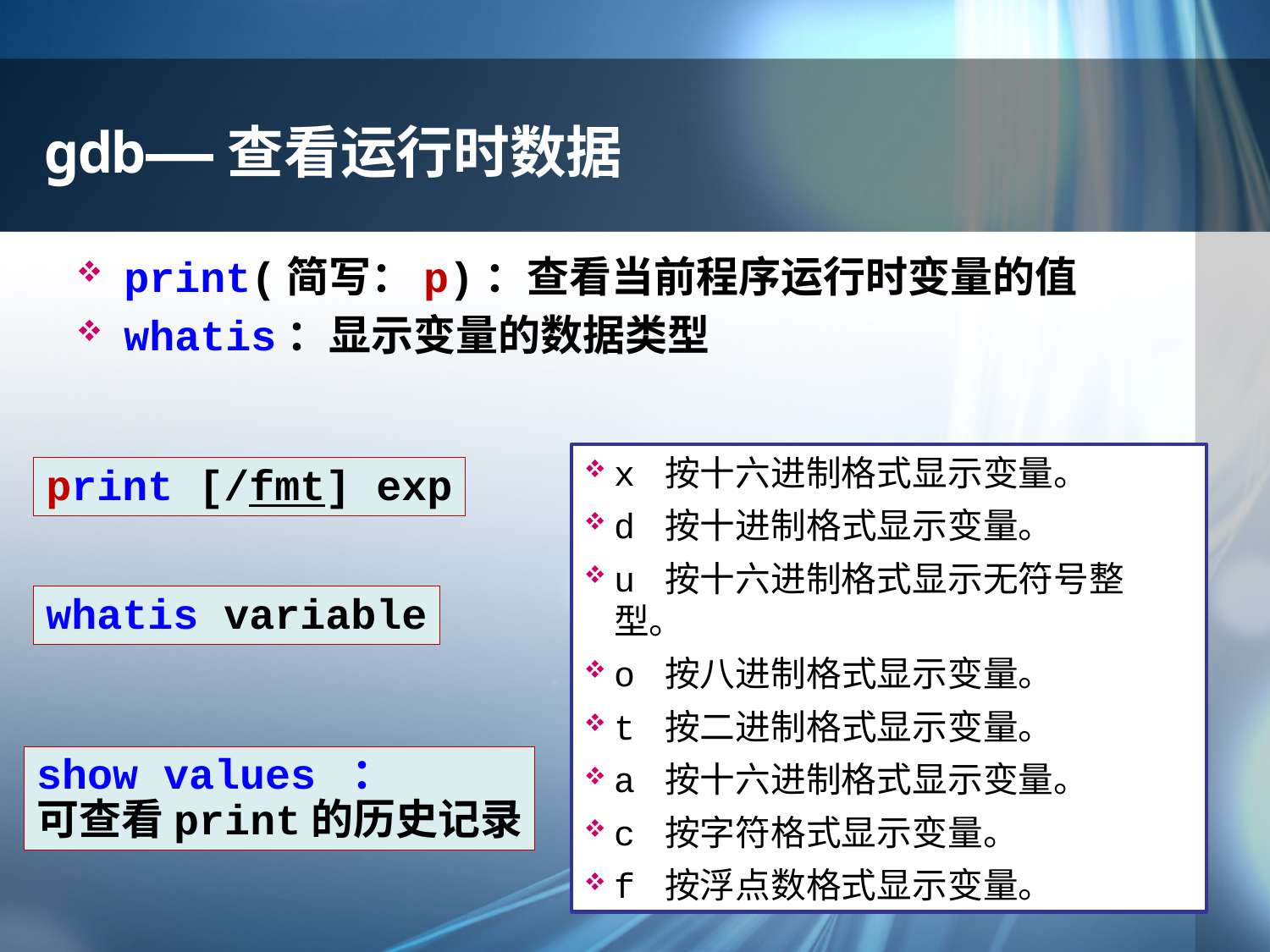

# gdb——查看运行时数据
print(简写：p)：查看当前程序运行时变量的值
whatis：显示变量的数据类型

x 按十六进制格式显示变量。
d 按十进制格式显示变量。
u 按十六进制格式显示无符号整型。
o 按八进制格式显示变量。
t 按二进制格式显示变量。
a 按十六进制格式显示变量。
c 按字符格式显示变量。
f 按浮点数格式显示变量。
print [/fmt] exp
whatis variable
show values ：
可查看print的历史记录